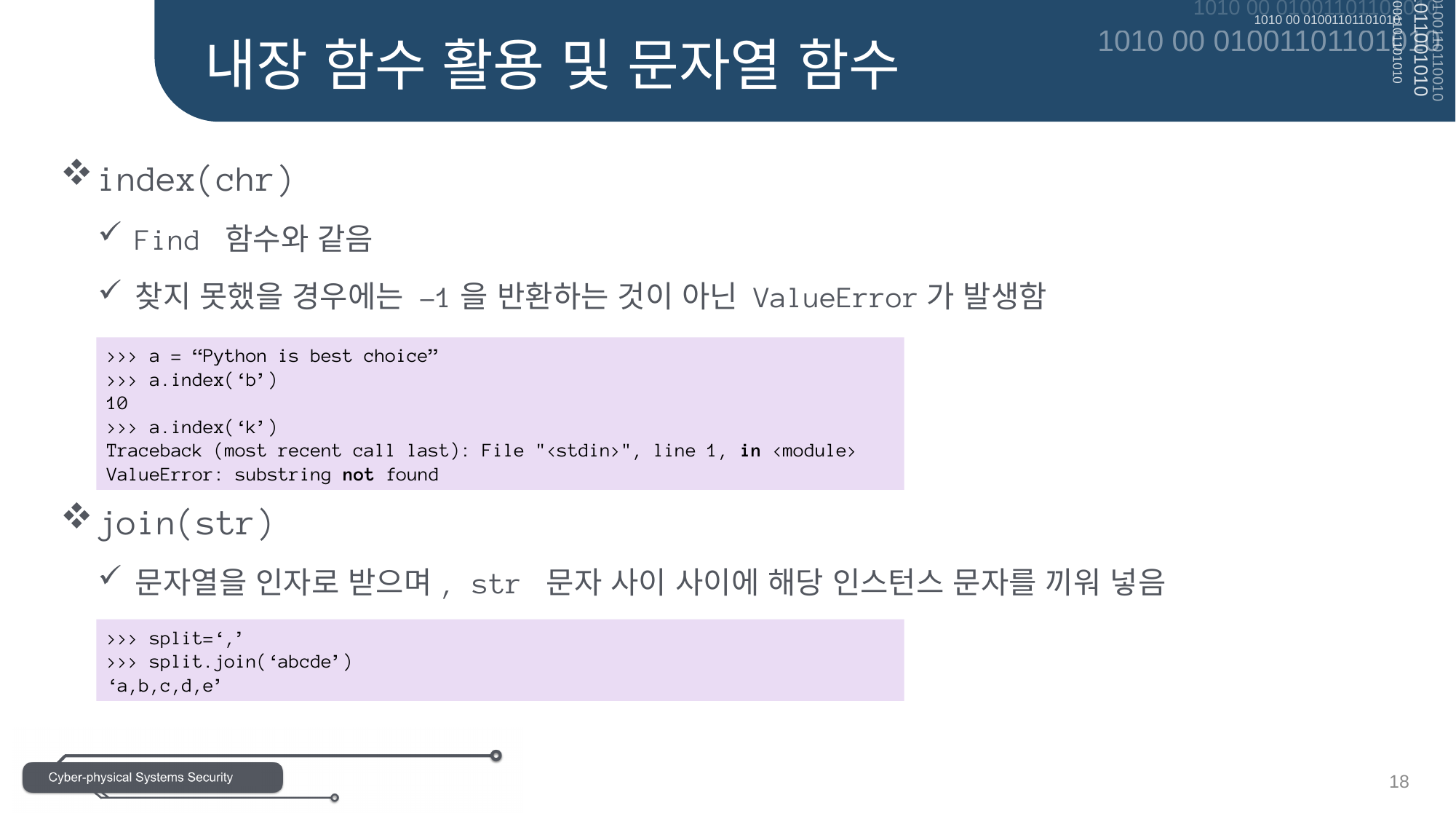

내장 함수 활용 및 문자열 함수
index(chr)
Find 함수와 같음
찾지 못했을 경우에는 -1을 반환하는 것이 아닌 ValueError가 발생함

join(str)
문자열을 인자로 받으며, str 문자 사이 사이에 해당 인스턴스 문자를 끼워 넣음

>>> a = “Python is best choice”
>>> a.index(‘b’)
10
>>> a.index(‘k’)
Traceback (most recent call last): File "<stdin>", line 1, in <module>
ValueError: substring not found
>>> split=‘,’
>>> split.join(‘abcde’)
‘a,b,c,d,e’
18